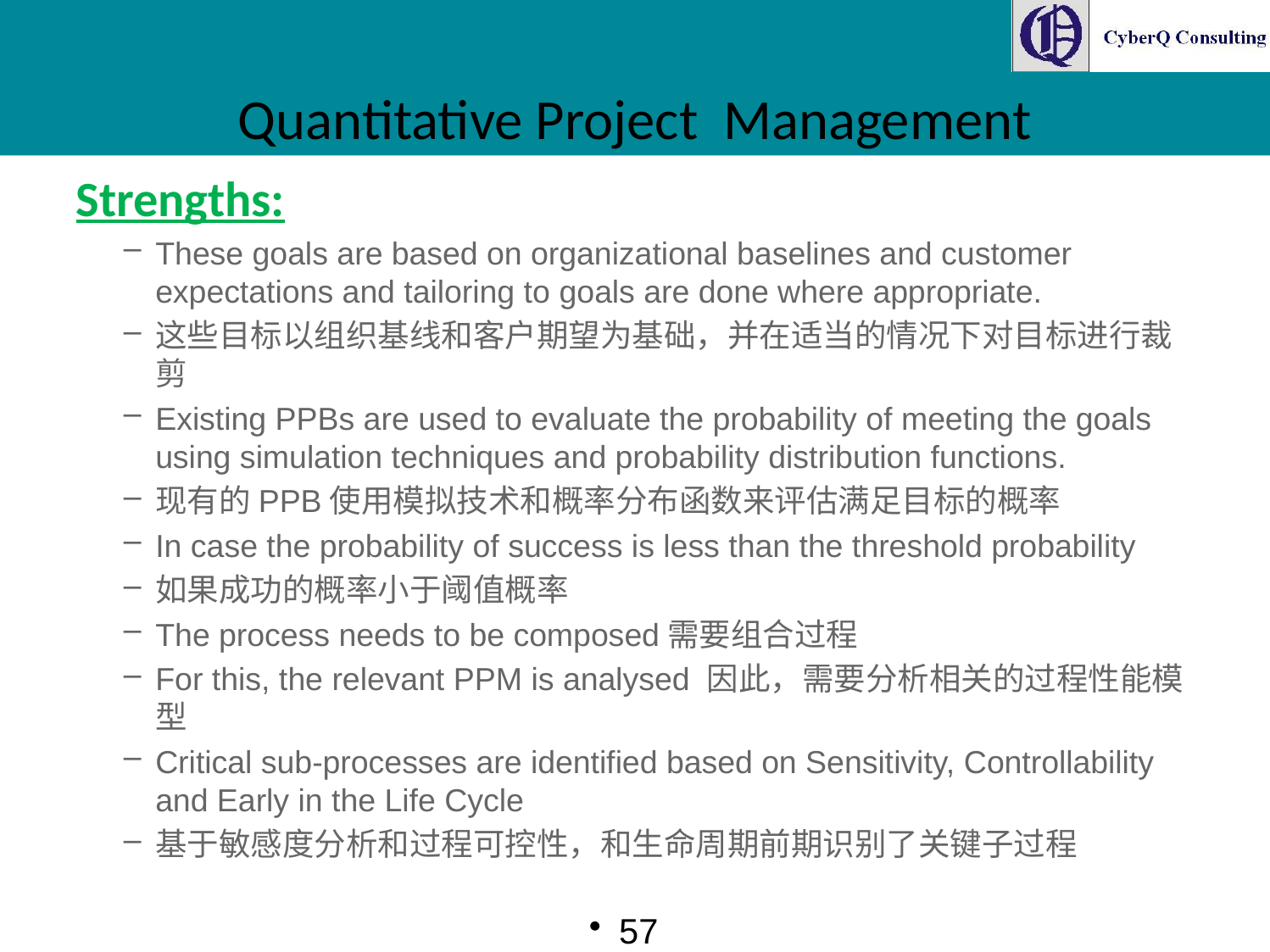

# Quantitative Project  Management
Strengths:
These goals are based on organizational baselines and customer expectations and tailoring to goals are done where appropriate.
这些目标以组织基线和客户期望为基础，并在适当的情况下对目标进行裁剪
Existing PPBs are used to evaluate the probability of meeting the goals using simulation techniques and probability distribution functions.
现有的PPB使用模拟技术和概率分布函数来评估满足目标的概率
In case the probability of success is less than the threshold probability
如果成功的概率小于阈值概率
The process needs to be composed需要组合过程
For this, the relevant PPM is analysed 因此，需要分析相关的过程性能模型
Critical sub-processes are identified based on Sensitivity, Controllability and Early in the Life Cycle
基于敏感度分析和过程可控性，和生命周期前期识别了关键子过程

57